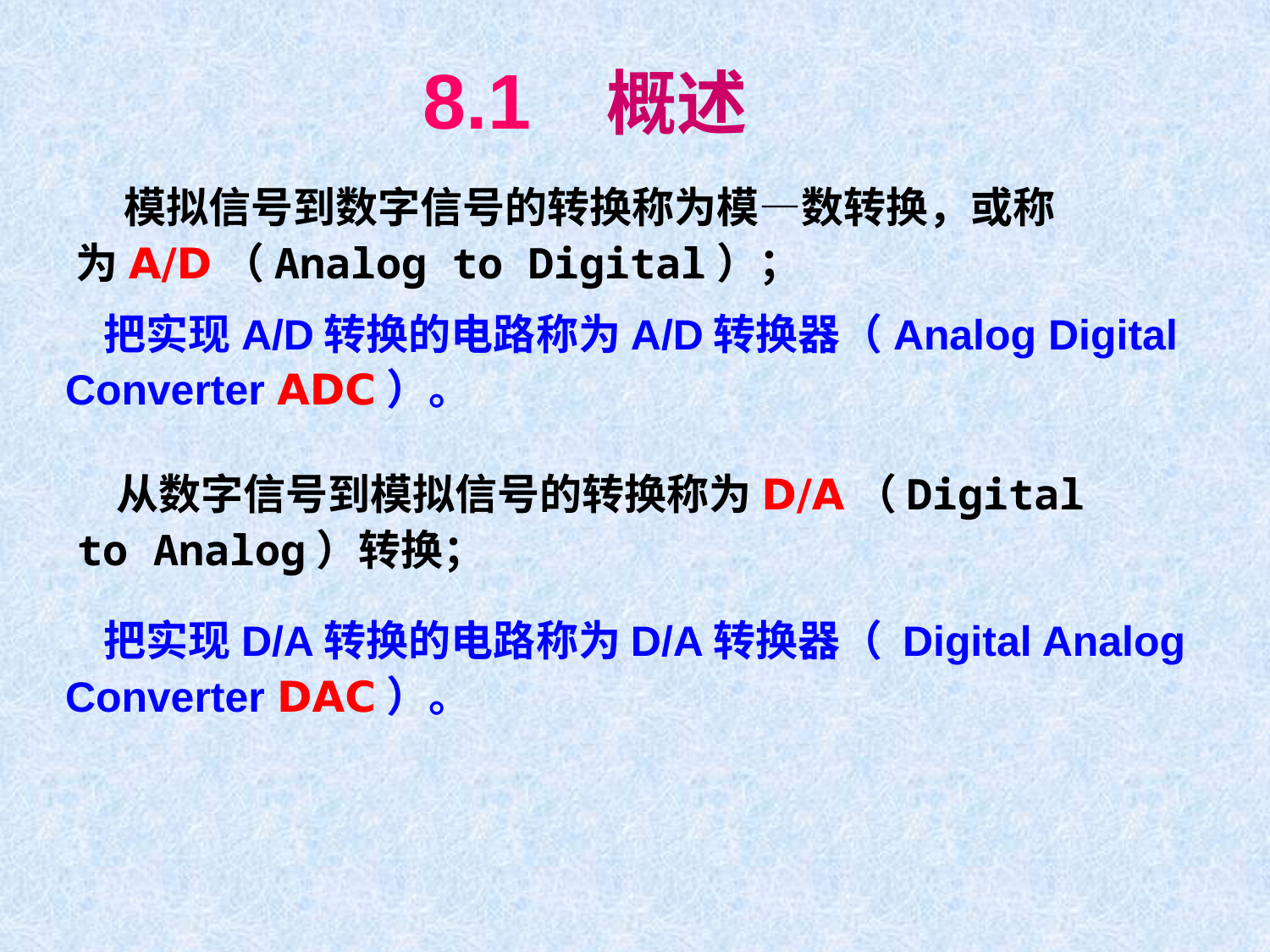

# 8.1   概述
    模拟信号到数字信号的转换称为模—数转换，或称为A/D（Analog to Digital）；
   把实现A/D转换的电路称为A/D转换器（Analog Digital Converter ADC）。
   从数字信号到模拟信号的转换称为D/A（Digital to Analog）转换；
   把实现D/A转换的电路称为D/A转换器（ Digital Analog Converter DAC）。